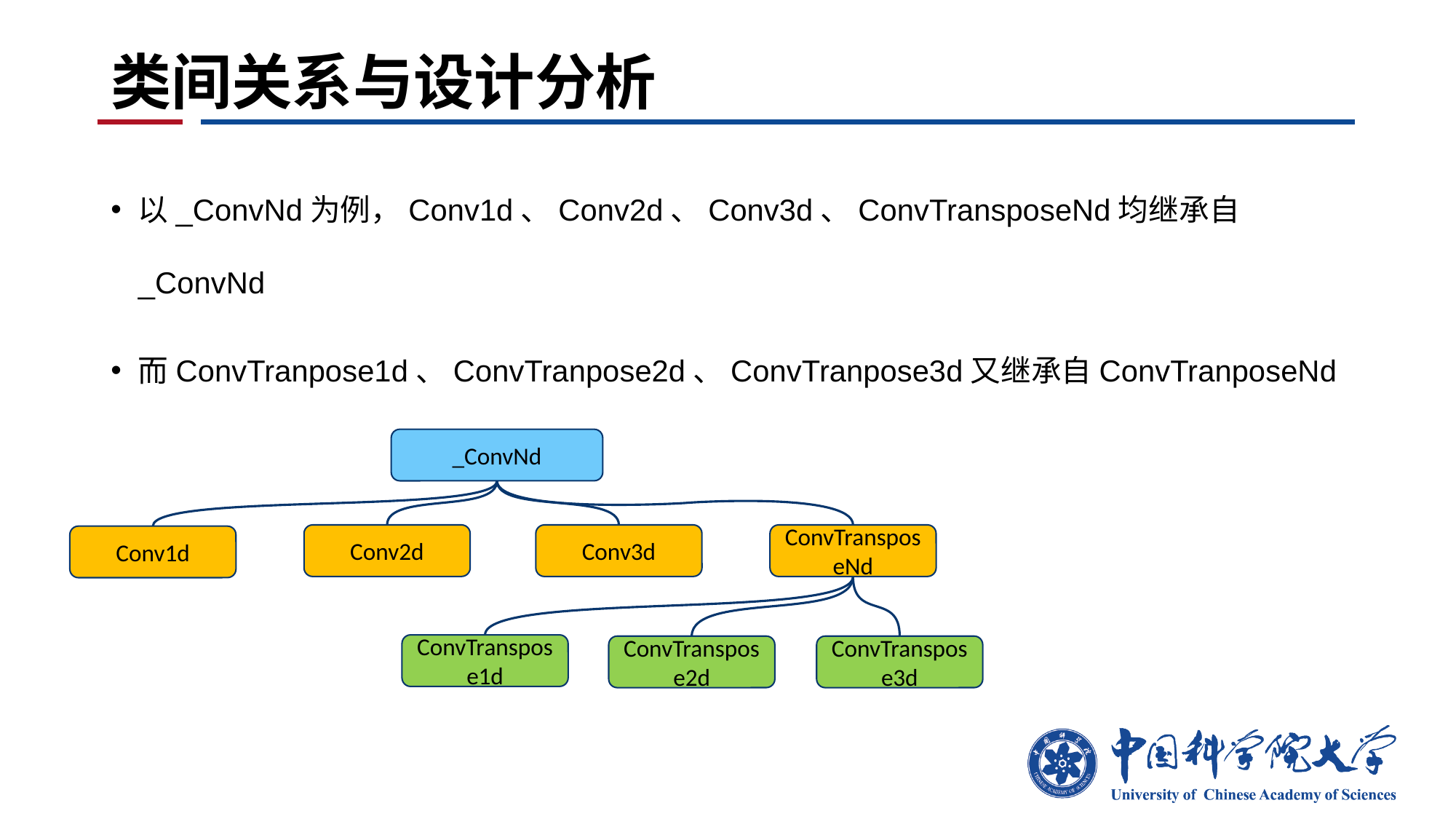

# 类间关系与设计分析
以_ConvNd为例，Conv1d、Conv2d、Conv3d、ConvTransposeNd均继承自_ConvNd
而ConvTranpose1d、ConvTranpose2d、ConvTranpose3d又继承自ConvTranposeNd

_ConvNd
Conv2d
Conv3d
ConvTransposeNd
Conv1d
ConvTranspose1d
ConvTranspose2d
ConvTranspose3d